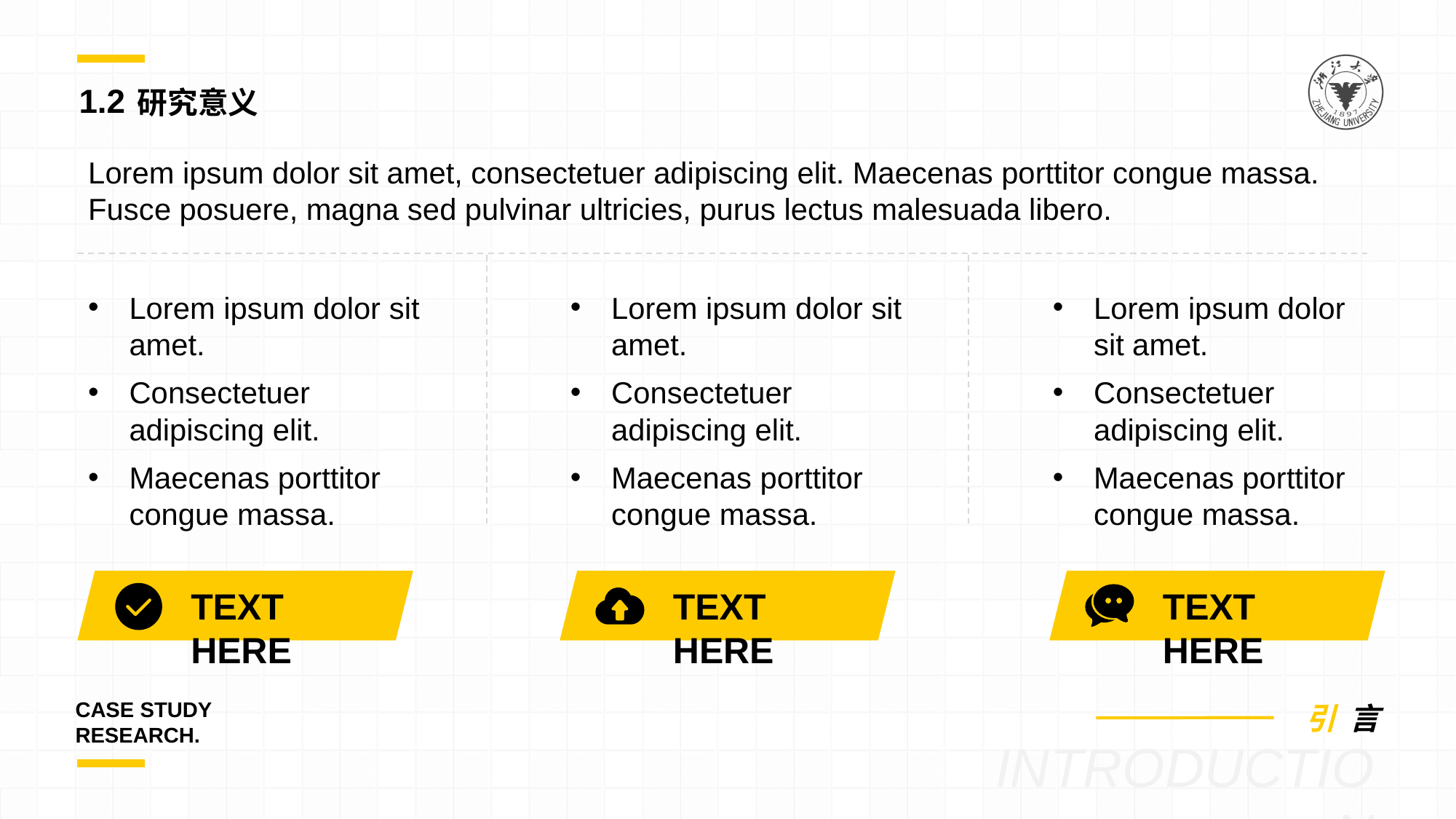

1.2
研究意义
Lorem ipsum dolor sit amet, consectetuer adipiscing elit. Maecenas porttitor congue massa. Fusce posuere, magna sed pulvinar ultricies, purus lectus malesuada libero.
Lorem ipsum dolor sit amet.
Lorem ipsum dolor sit amet.
Lorem ipsum dolor sit amet.
Consectetuer adipiscing elit.
Consectetuer adipiscing elit.
Consectetuer adipiscing elit.
Maecenas porttitor congue massa.
Maecenas porttitor congue massa.
Maecenas porttitor congue massa.

TEXT HERE
TEXT HERE
TEXT HERE

CASE STUDY
RESEARCH.
引 言
INTRODUCTION